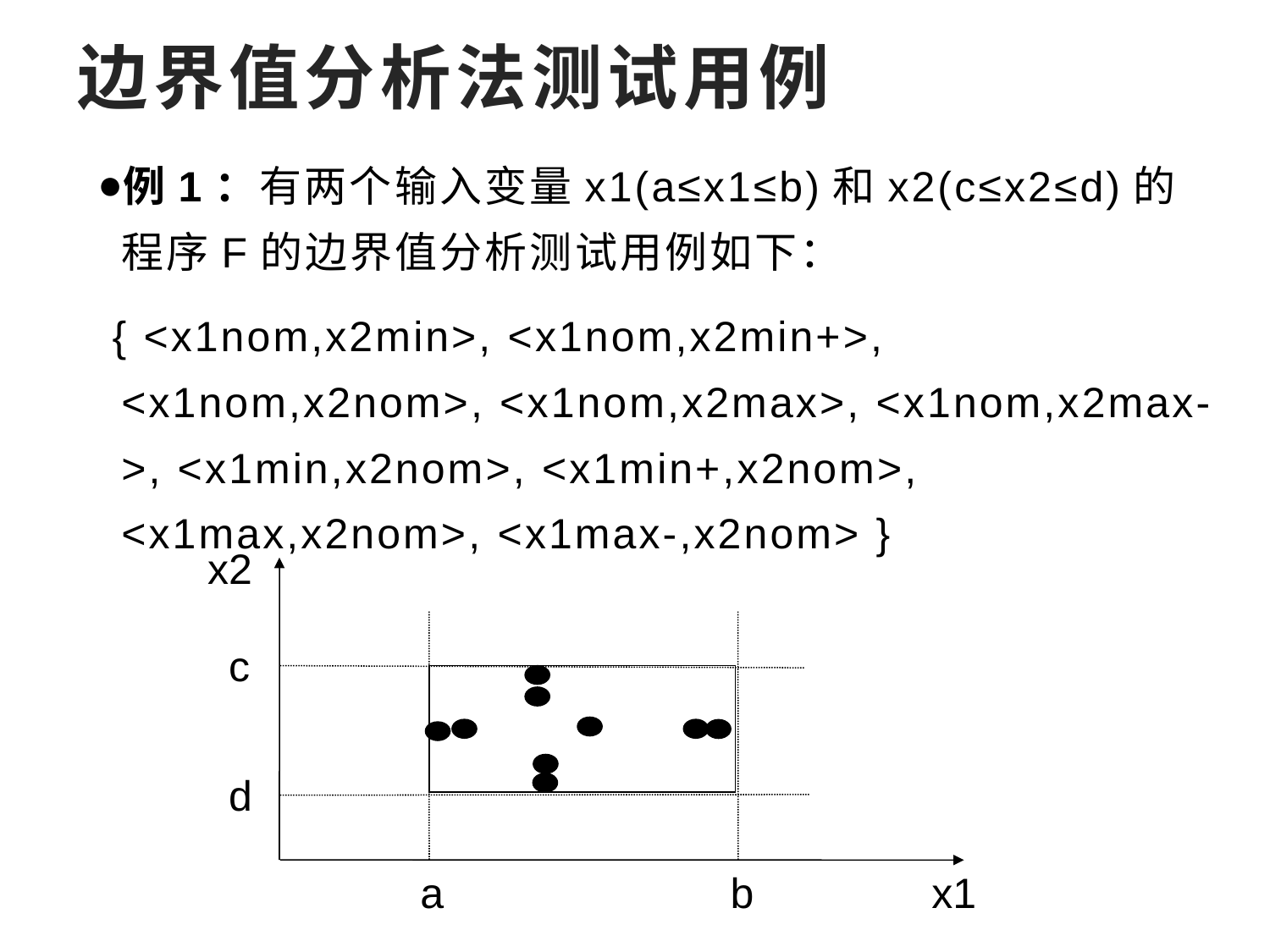

# 边界值分析法测试用例
例1：有两个输入变量x1(a≤x1≤b)和x2(c≤x2≤d)的程序F的边界值分析测试用例如下：
 { <x1nom,x2min>, <x1nom,x2min+>, <x1nom,x2nom>, <x1nom,x2max>, <x1nom,x2max->, <x1min,x2nom>, <x1min+,x2nom>, <x1max,x2nom>, <x1max-,x2nom> }
x2

c

d

a
 b
x1